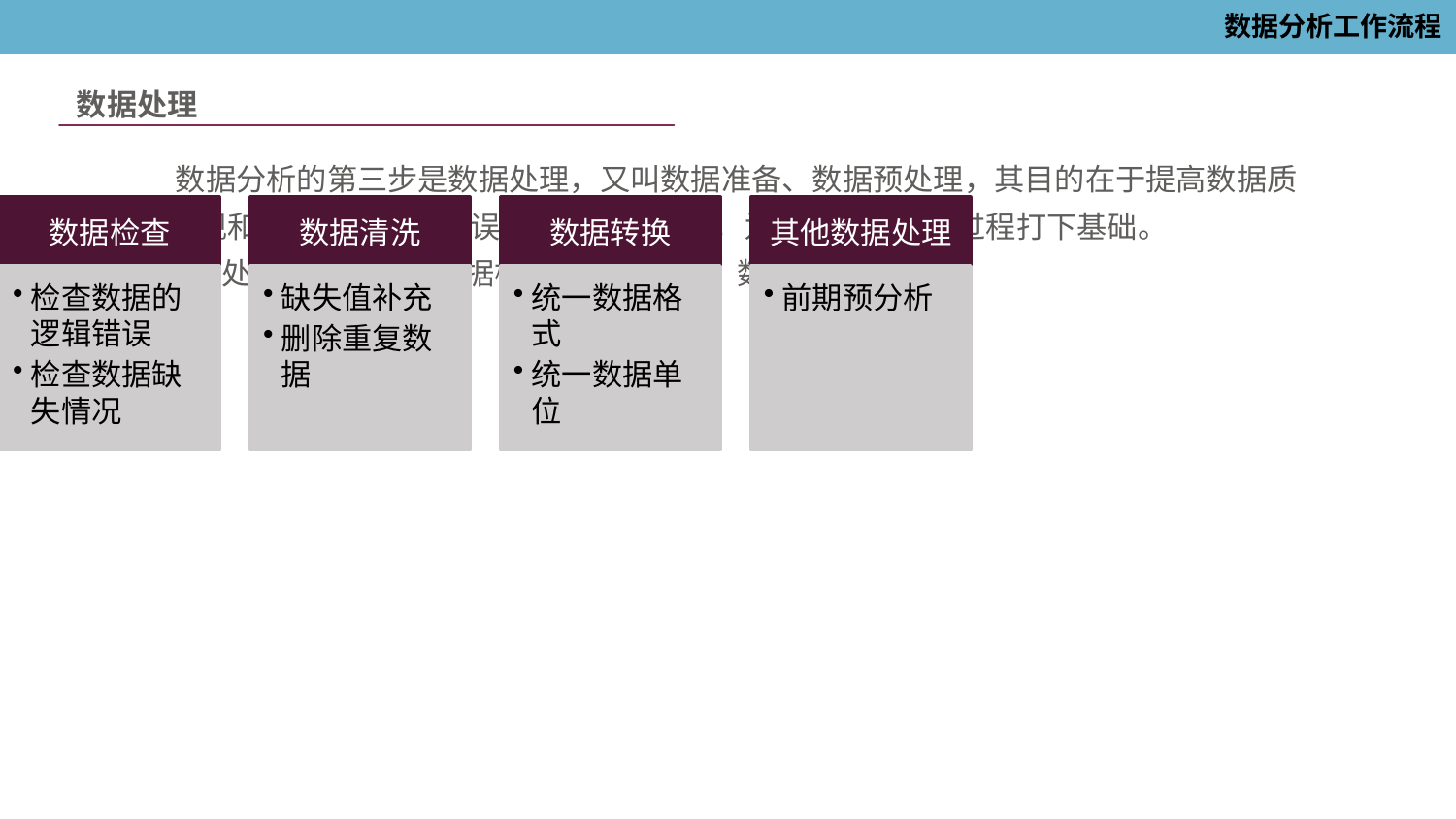

数据分析工作流程
 数据处理
 数据分析的第三步是数据处理，又叫数据准备、数据预处理，其目的在于提高数据质量，发现和纠正数据中的错误，统一数据格式，为后期数据分析过程打下基础。
数据处理的手段包括数据检查、数据清洗、数据转换等。
数据检查
检查数据的逻辑错误
检查数据缺失情况
数据清洗
缺失值补充
删除重复数据
数据转换
统一数据格式
统一数据单位
其他数据处理
前期预分析